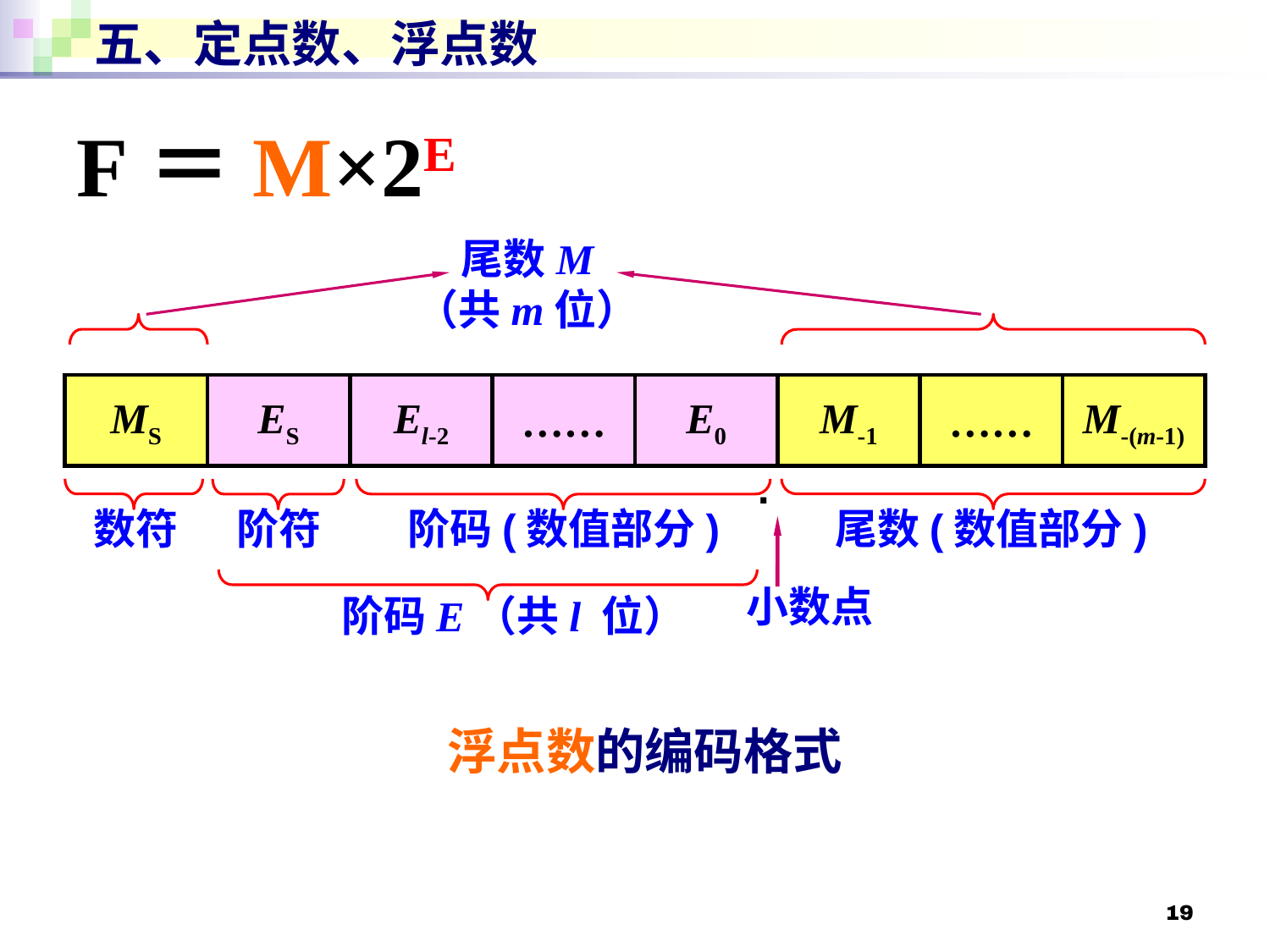

# 五、定点数、浮点数
F＝M×2E

尾数M
（共m位）

MS
ES
El-2
……
E0
M-1
……
M-(m-1)

·
数符
阶符
阶码(数值部分)
尾数(数值部分)

小数点
阶码E（共l 位）
浮点数的编码格式
19